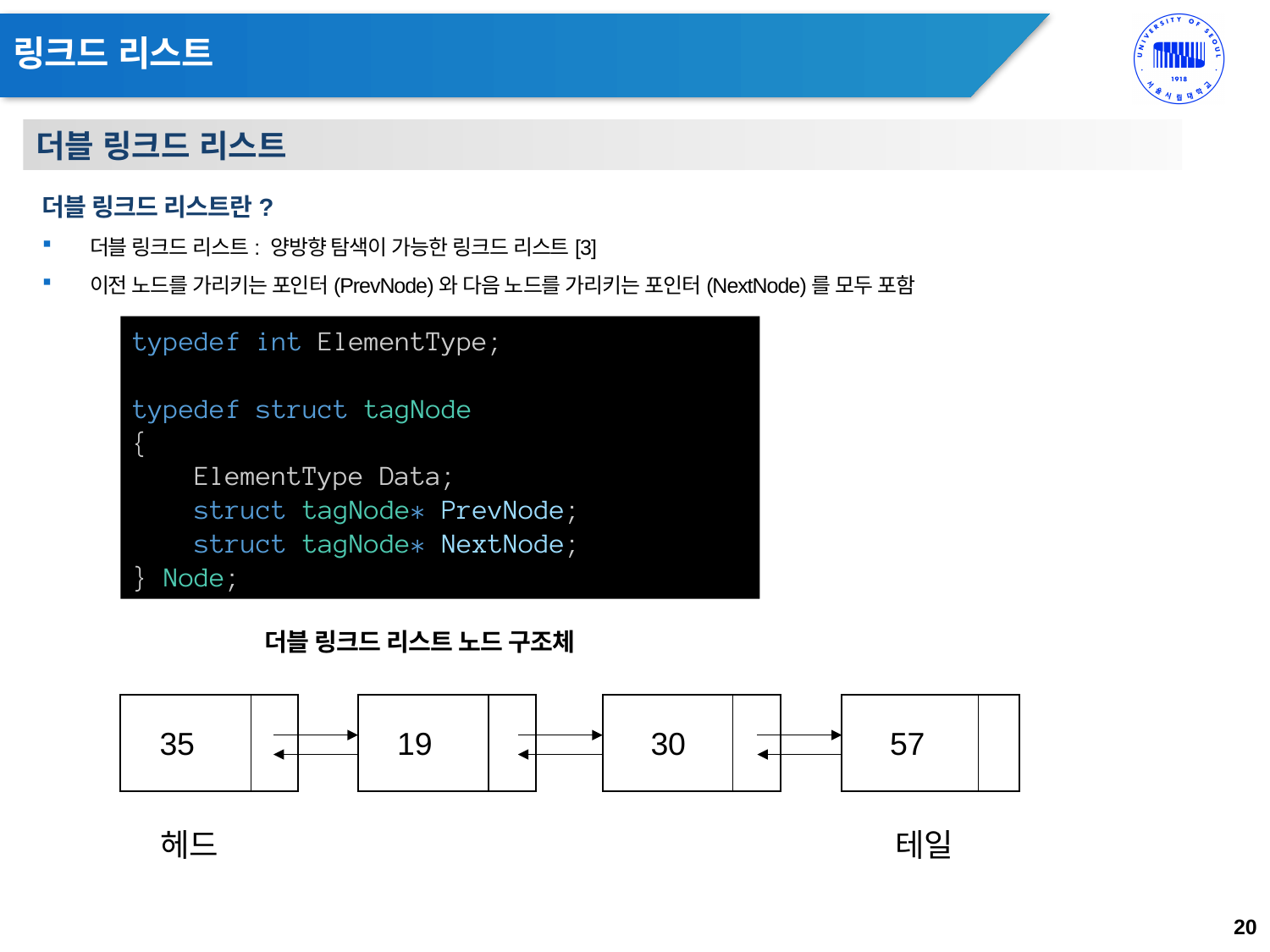

# 링크드 리스트
더블 링크드 리스트
더블 링크드 리스트란?
더블 링크드 리스트: 양방향 탐색이 가능한 링크드 리스트[3]
이전 노드를 가리키는 포인터(PrevNode)와 다음 노드를 가리키는 포인터(NextNode)를 모두 포함
typedef int ElementType;
typedef struct tagNode
{
    ElementType Data;
    struct tagNode* PrevNode;
    struct tagNode* NextNode;
} Node;
더블 링크드 리스트 노드 구조체
   35
   19
    30
    57
헤드
테일
20